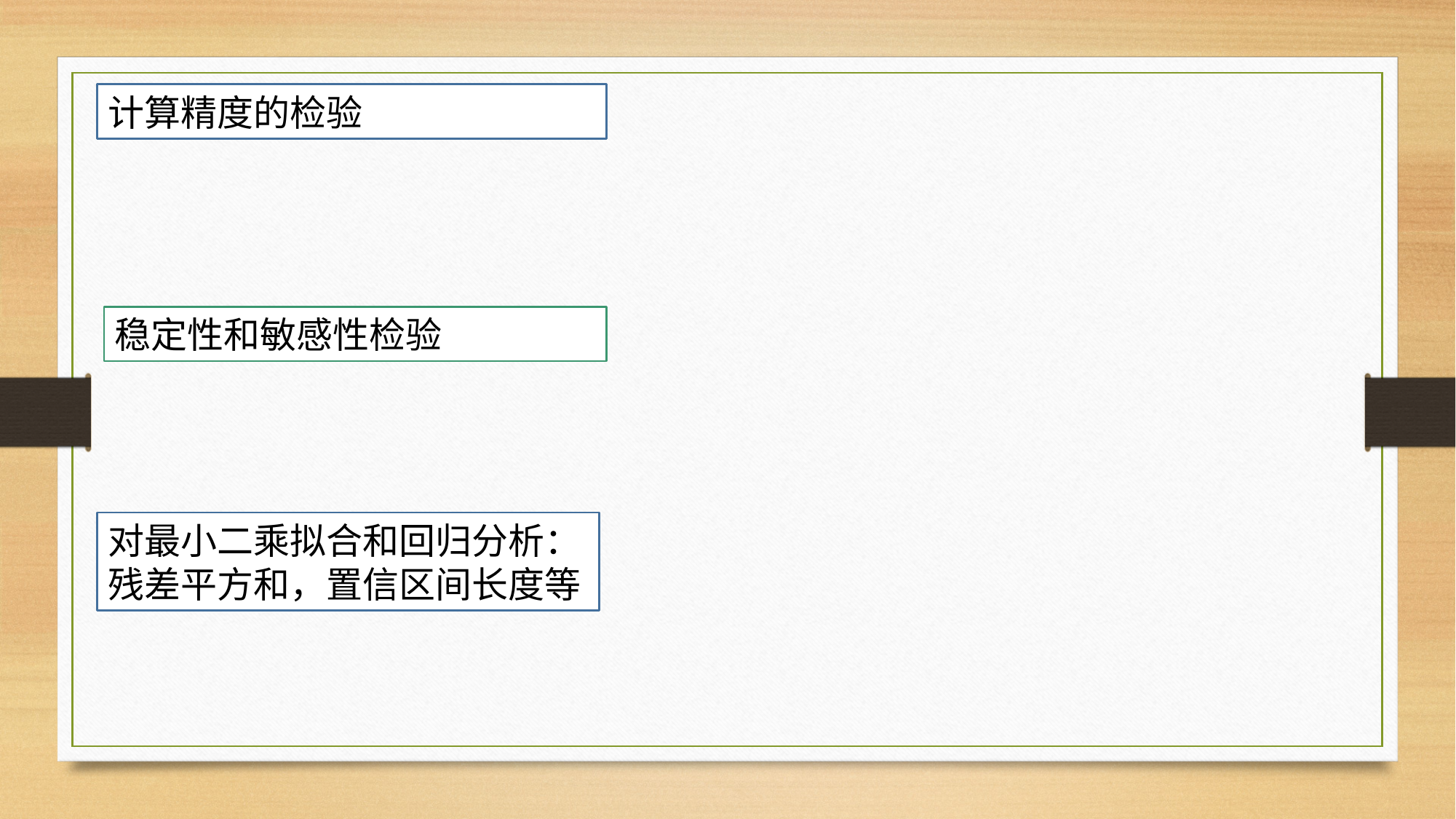

计算精度的检验
稳定性和敏感性检验
对最小二乘拟合和回归分析：残差平方和，置信区间长度等